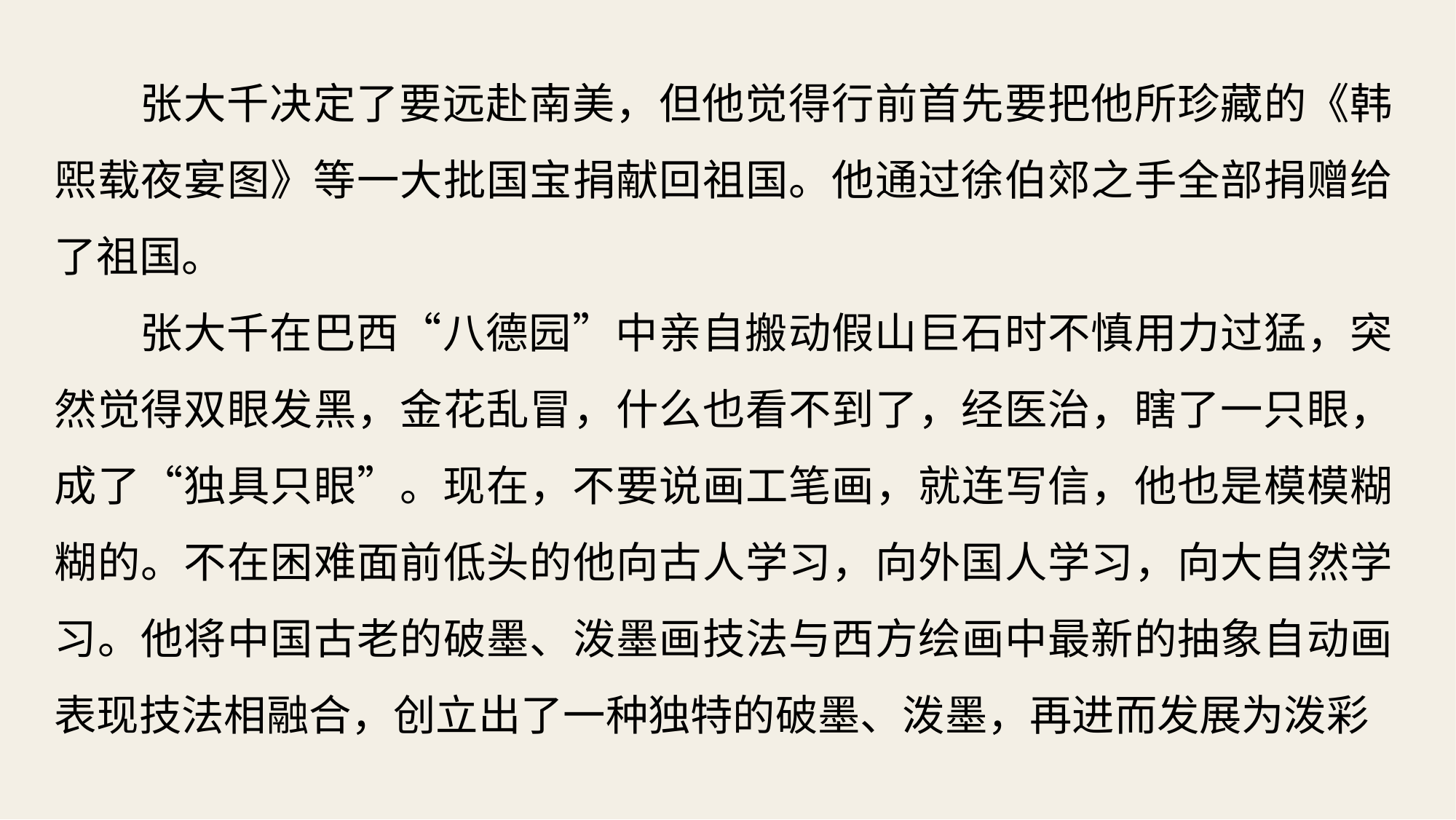

张大千决定了要远赴南美，但他觉得行前首先要把他所珍藏的《韩煕载夜宴图》等一大批国宝捐献回祖国。他通过徐伯郊之手全部捐赠给了祖国。
张大千在巴西“八德园”中亲自搬动假山巨石时不慎用力过猛，突然觉得双眼发黑，金花乱冒，什么也看不到了，经医治，瞎了一只眼，成了“独具只眼”。现在，不要说画工笔画，就连写信，他也是模模糊糊的。不在困难面前低头的他向古人学习，向外国人学习，向大自然学习。他将中国古老的破墨、泼墨画技法与西方绘画中最新的抽象自动画表现技法相融合，创立出了一种独特的破墨、泼墨，再进而发展为泼彩